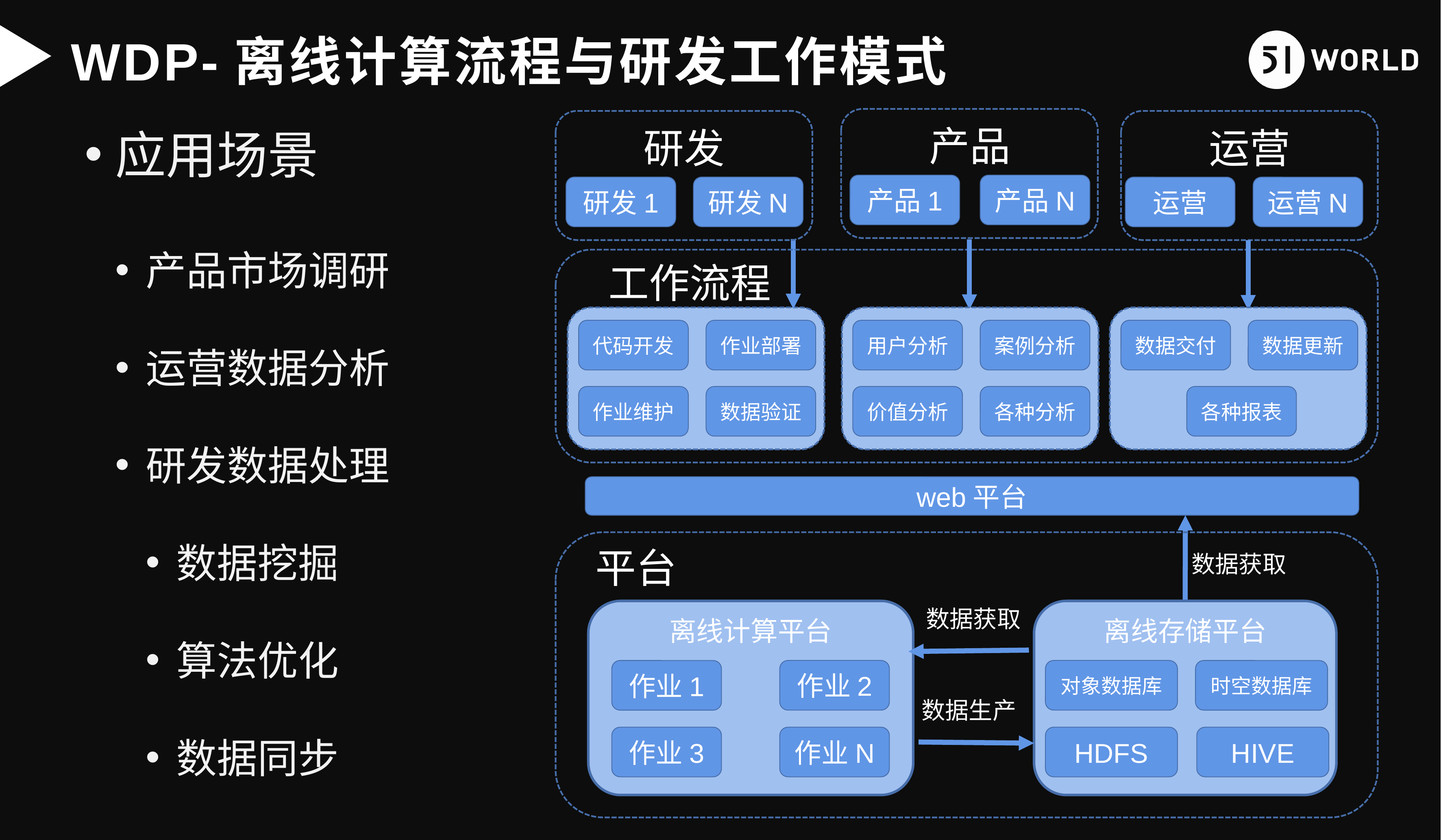

WDP-离线计算流程与研发工作模式

产品
研发
运营
应用场景

产品市场调研

运营数据分析

研发数据处理

数据挖掘

算法优化

数据同步

产品1
产品N
研发1
研发N
运营
运营N

工作流程

代码开发
作业部署
用户分析
案例分析
数据交付
数据更新
作业维护
数据验证
价值分析
各种分析
各种报表
web平台

平台
数据获取

数据获取
离线计算平台
离线存储平台
作业2
对象数据库
作业1
时空数据库
数据生产
作业3
作业N
HDFS
HIVE